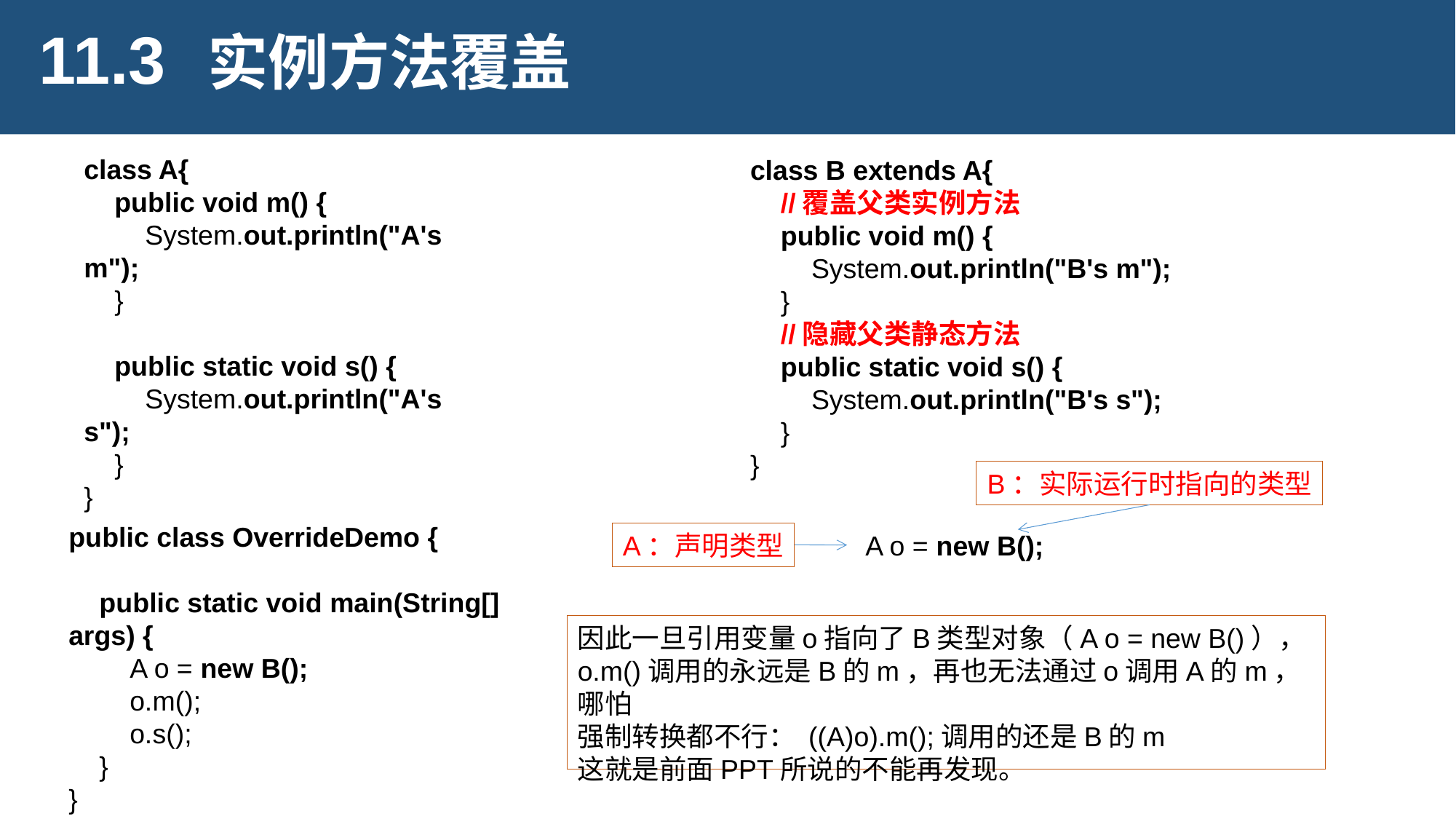

11.3
实例方法覆盖
class A{
    public void m() {
        System.out.println("A's m");
    }

    public static void s() {
        System.out.println("A's s");
    }
}

class B extends A{
    //覆盖父类实例方法
    public void m() {
        System.out.println("B's m");
    }
    //隐藏父类静态方法
    public static void s() {
        System.out.println("B's s");
    }
}
B：实际运行时指向的类型
public class OverrideDemo {

    public static void main(String[] args) {
        A o = new B();
        o.m();
        o.s();
    }
}
A：声明类型
 A o = new B();
因此一旦引用变量o指向了B类型对象（A o = new B()），
o.m()调用的永远是B的m，再也无法通过o调用A的m，哪怕
强制转换都不行： ((A)o).m();调用的还是B的m
这就是前面PPT所说的不能再发现。